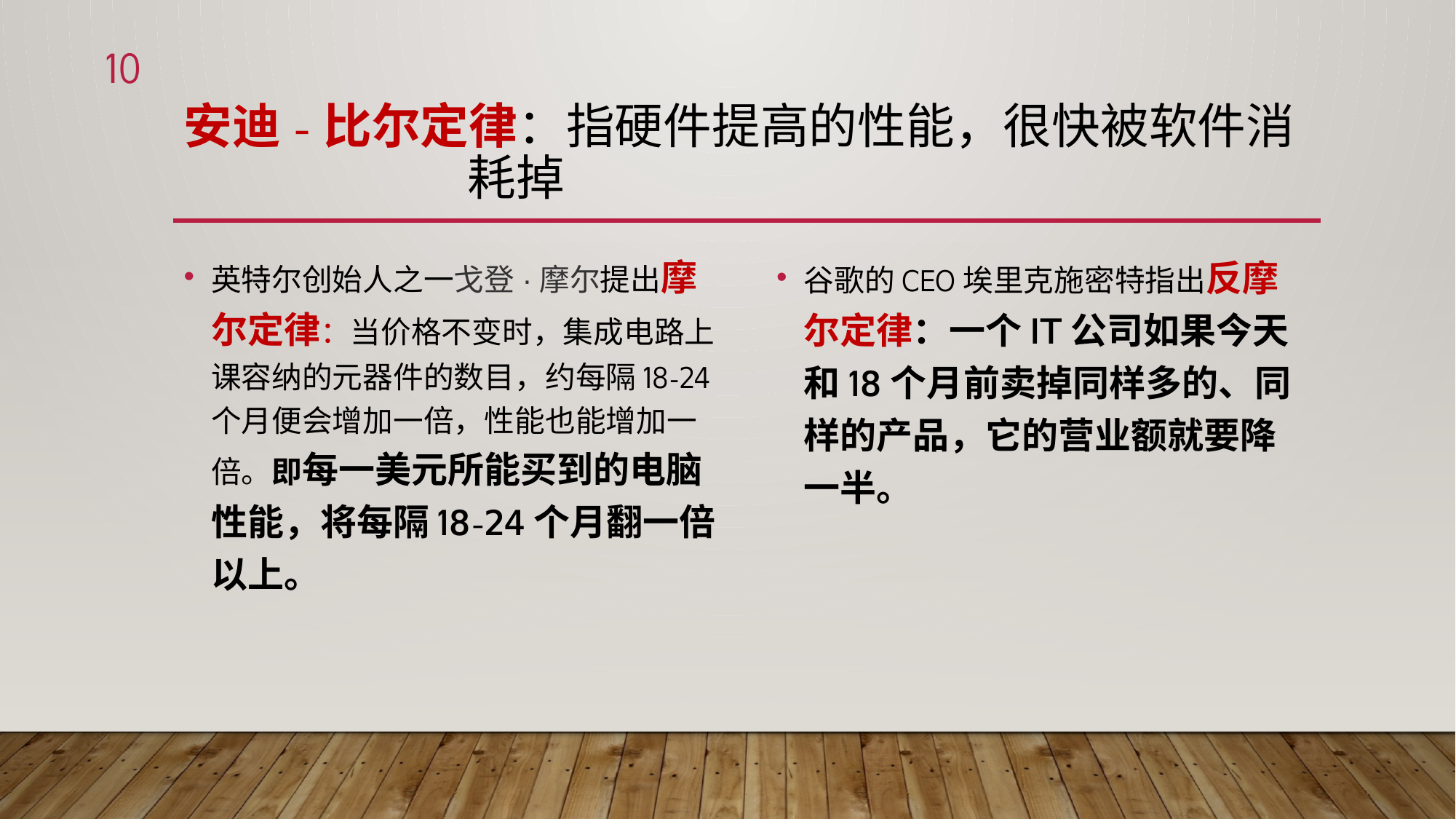

10
# 安迪-比尔定律：指硬件提高的性能，很快被软件消 耗掉
英特尔创始人之一戈登·摩尔提出摩尔定律：当价格不变时，集成电路上课容纳的元器件的数目，约每隔18-24个月便会增加一倍，性能也能增加一倍。即每一美元所能买到的电脑性能，将每隔18-24个月翻一倍以上。
谷歌的CEO埃里克施密特指出反摩尔定律：一个IT公司如果今天和18个月前卖掉同样多的、同样的产品，它的营业额就要降一半。